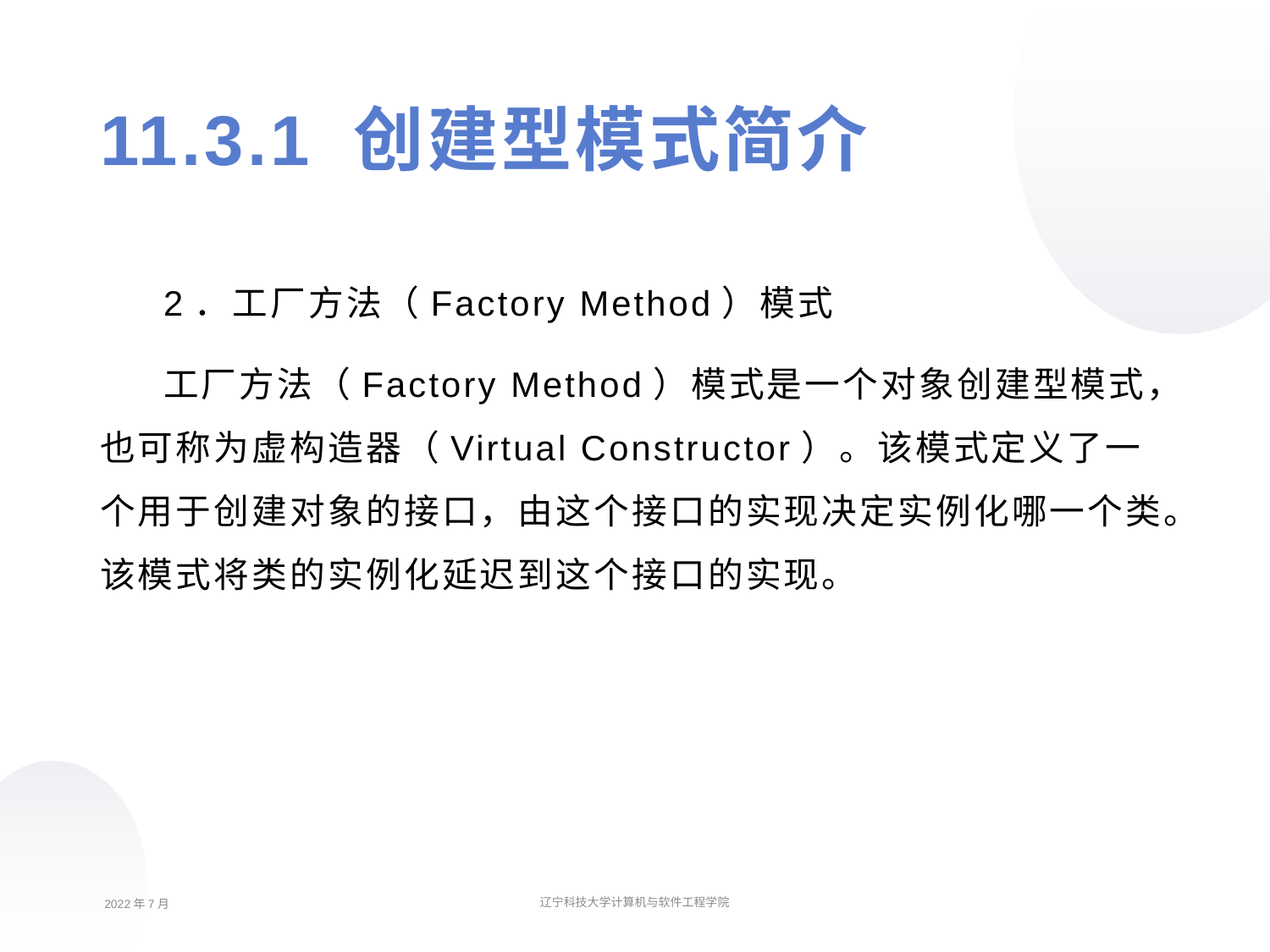

11.3.1 创建型模式简介
2．工厂方法（Factory Method）模式
工厂方法（Factory Method）模式是一个对象创建型模式，也可称为虚构造器（Virtual Constructor）。该模式定义了一个用于创建对象的接口，由这个接口的实现决定实例化哪一个类。该模式将类的实例化延迟到这个接口的实现。

2022年7月
辽宁科技大学计算机与软件工程学院
46